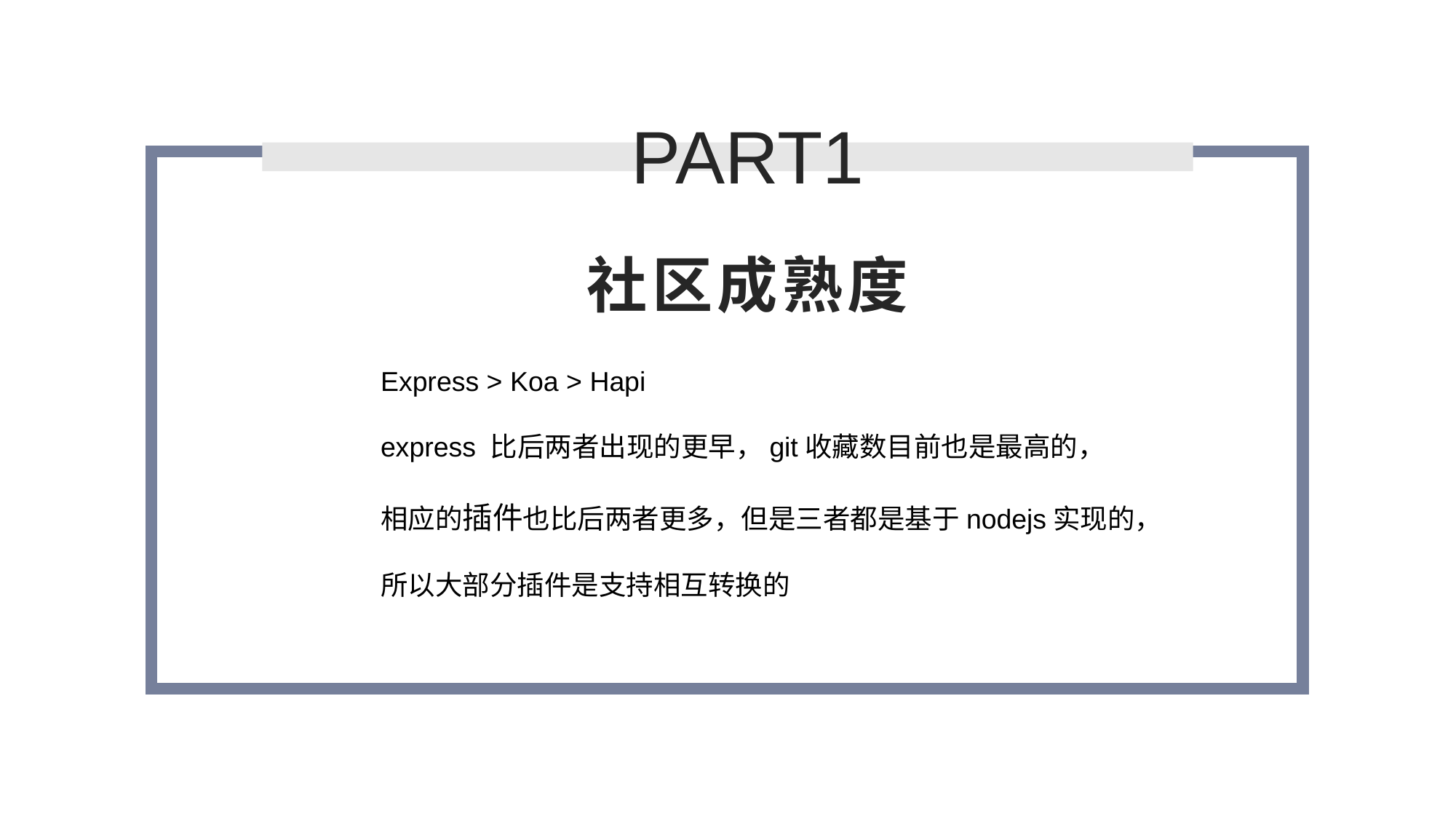

PART1
# 社区成熟度
Express > Koa > Hapi
express 比后两者出现的更早，git收藏数目前也是最高的，
相应的插件也比后两者更多，但是三者都是基于nodejs实现的，
所以大部分插件是支持相互转换的